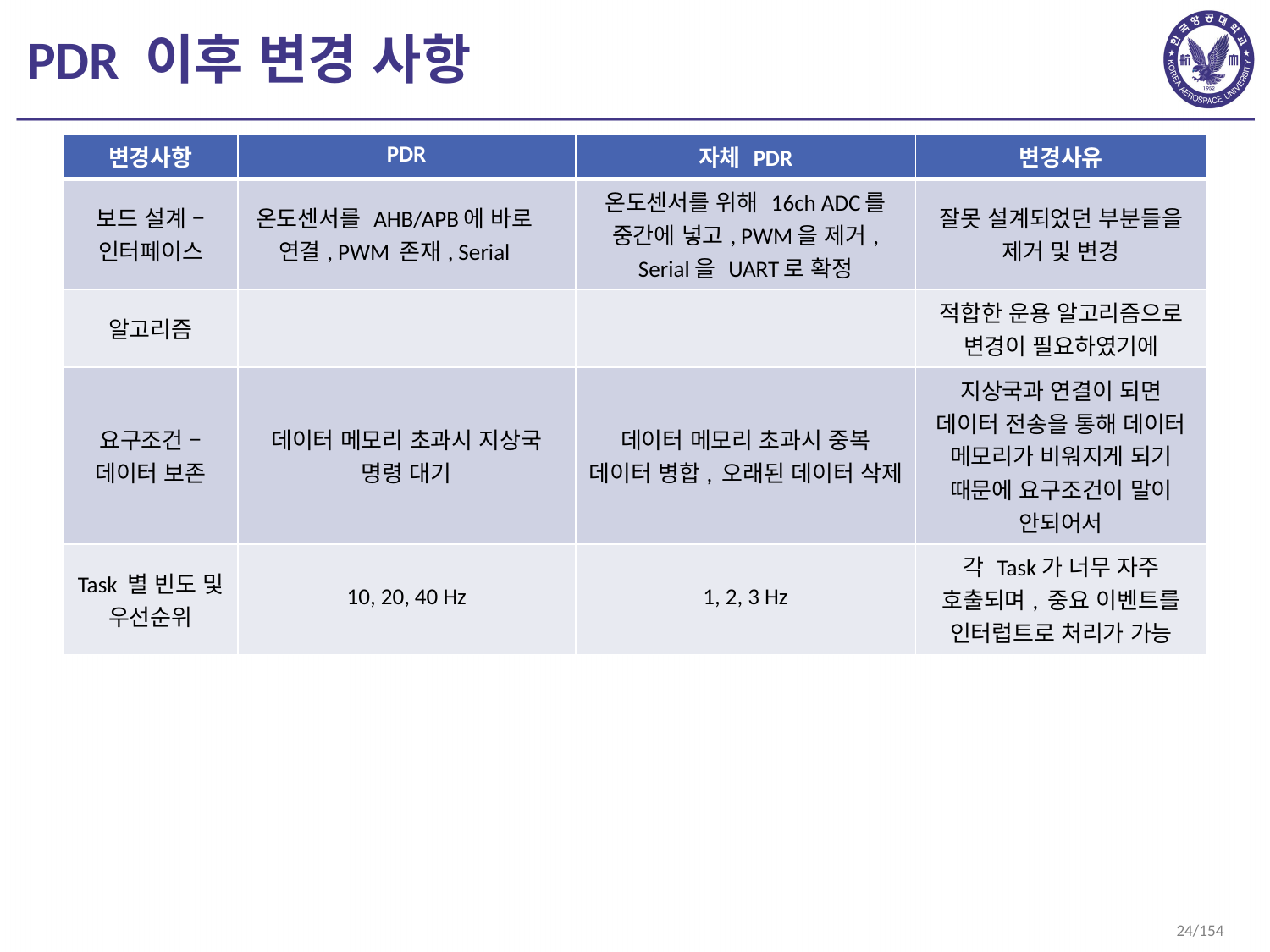

# PDR 이후 변경 사항
| 변경사항 | PDR | 자체 PDR | 변경사유 |
| --- | --- | --- | --- |
| 보드 설계 – 인터페이스 | 온도센서를 AHB/APB에 바로 연결, PWM 존재, Serial | 온도센서를 위해 16ch ADC를 중간에 넣고, PWM을 제거, Serial을 UART로 확정 | 잘못 설계되었던 부분들을 제거 및 변경 |
| 알고리즘 |  |  | 적합한 운용 알고리즘으로 변경이 필요하였기에 |
| 요구조건 – 데이터 보존 | 데이터 메모리 초과시 지상국 명령 대기 | 데이터 메모리 초과시 중복 데이터 병합, 오래된 데이터 삭제 | 지상국과 연결이 되면 데이터 전송을 통해 데이터 메모리가 비워지게 되기 때문에 요구조건이 말이 안되어서 |
| Task 별 빈도 및 우선순위 | 10, 20, 40 Hz | 1, 2, 3 Hz | 각 Task가 너무 자주 호출되며, 중요 이벤트를 인터럽트로 처리가 가능 |